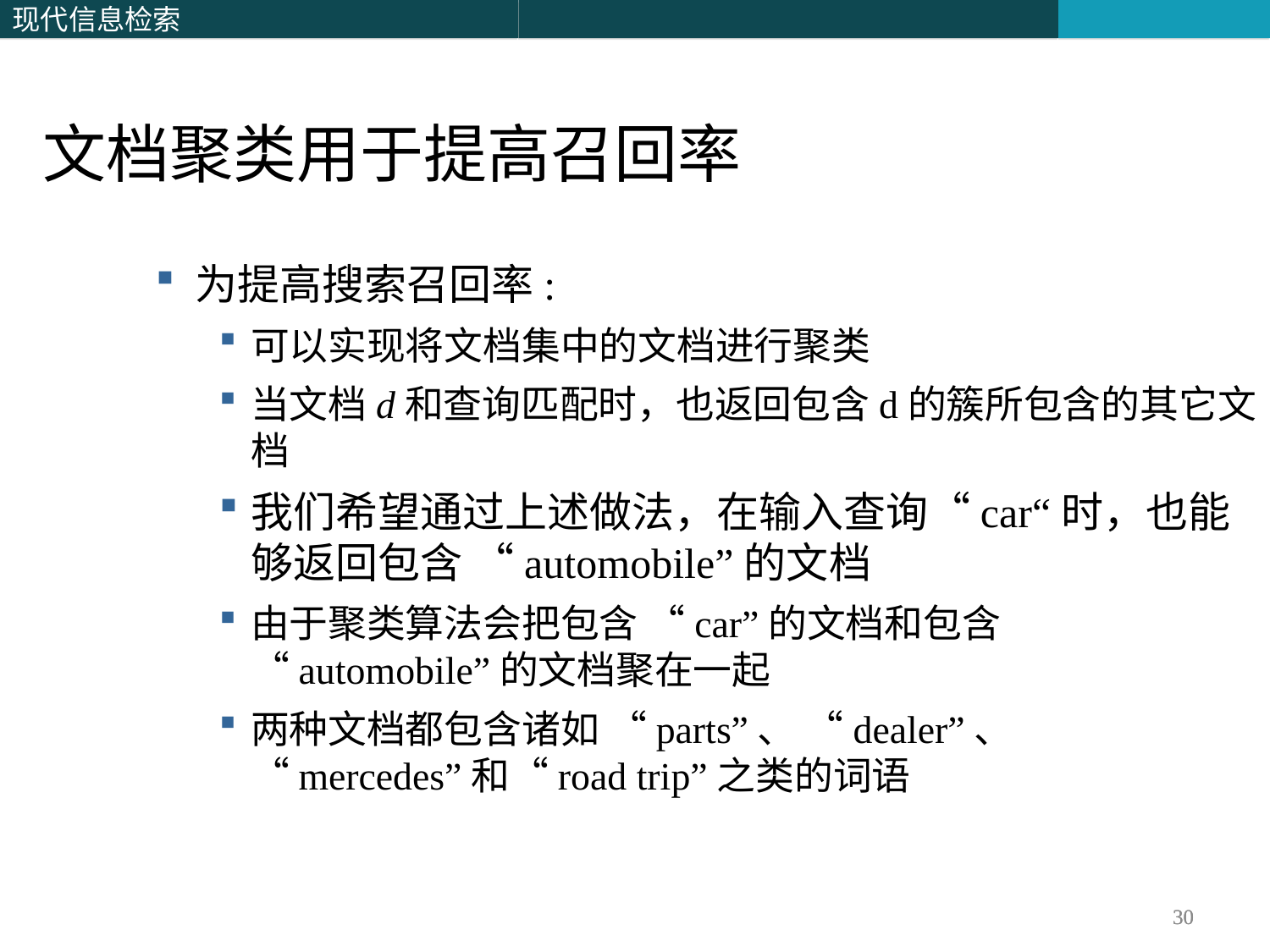

文档聚类用于提高召回率

为提高搜索召回率:
可以实现将文档集中的文档进行聚类
当文档d和查询匹配时，也返回包含d的簇所包含的其它文档
我们希望通过上述做法，在输入查询“car“时，也能够返回包含 “automobile”的文档
由于聚类算法会把包含 “car”的文档和包含 “automobile”的文档聚在一起
两种文档都包含诸如 “parts”、 “dealer”、 “mercedes”和“road trip”之类的词语

30
30